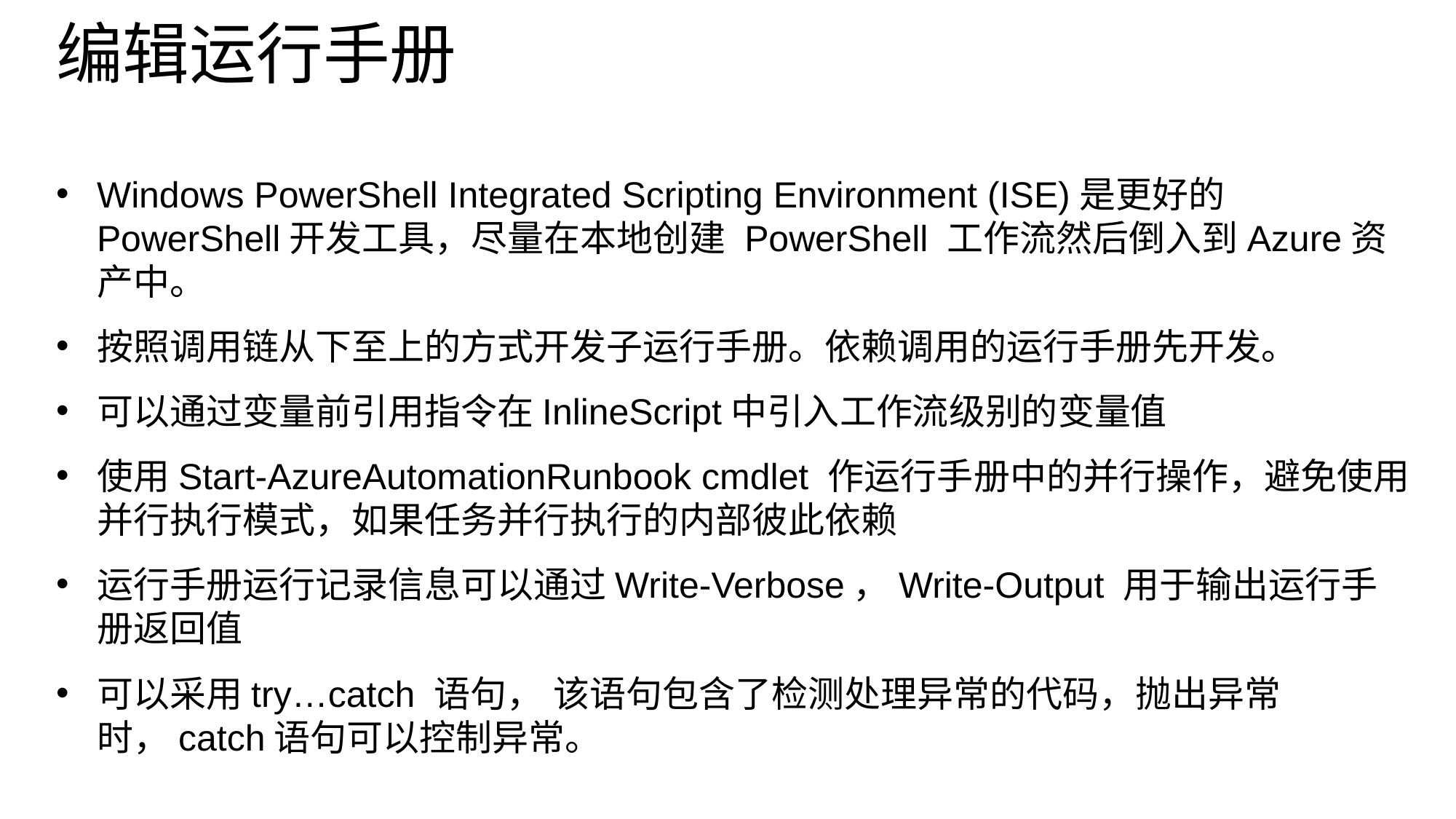

# 编辑运行手册
Windows PowerShell Integrated Scripting Environment (ISE)是更好的PowerShell开发工具，尽量在本地创建 PowerShell 工作流然后倒入到Azure资产中。
按照调用链从下至上的方式开发子运行手册。依赖调用的运行手册先开发。
可以通过变量前引用指令在InlineScript中引入工作流级别的变量值
使用Start-AzureAutomationRunbook cmdlet 作运行手册中的并行操作，避免使用并行执行模式，如果任务并行执行的内部彼此依赖
运行手册运行记录信息可以通过Write-Verbose，Write-Output 用于输出运行手册返回值
可以采用try…catch 语句， 该语句包含了检测处理异常的代码，抛出异常时，catch语句可以控制异常。